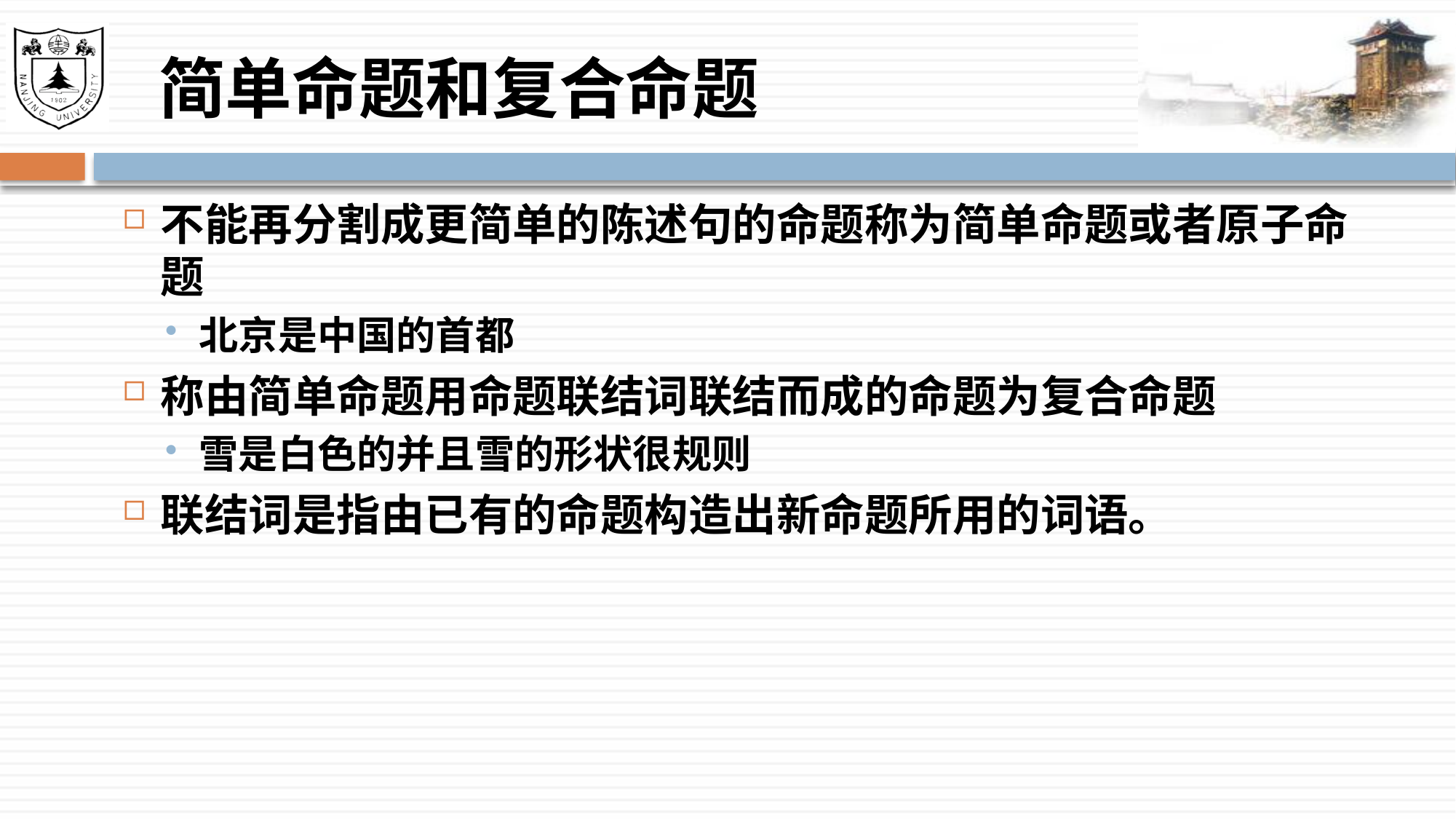

# 简单命题和复合命题
不能再分割成更简单的陈述句的命题称为简单命题或者原子命题
北京是中国的首都
称由简单命题用命题联结词联结而成的命题为复合命题
雪是白色的并且雪的形状很规则
联结词是指由已有的命题构造出新命题所用的词语。